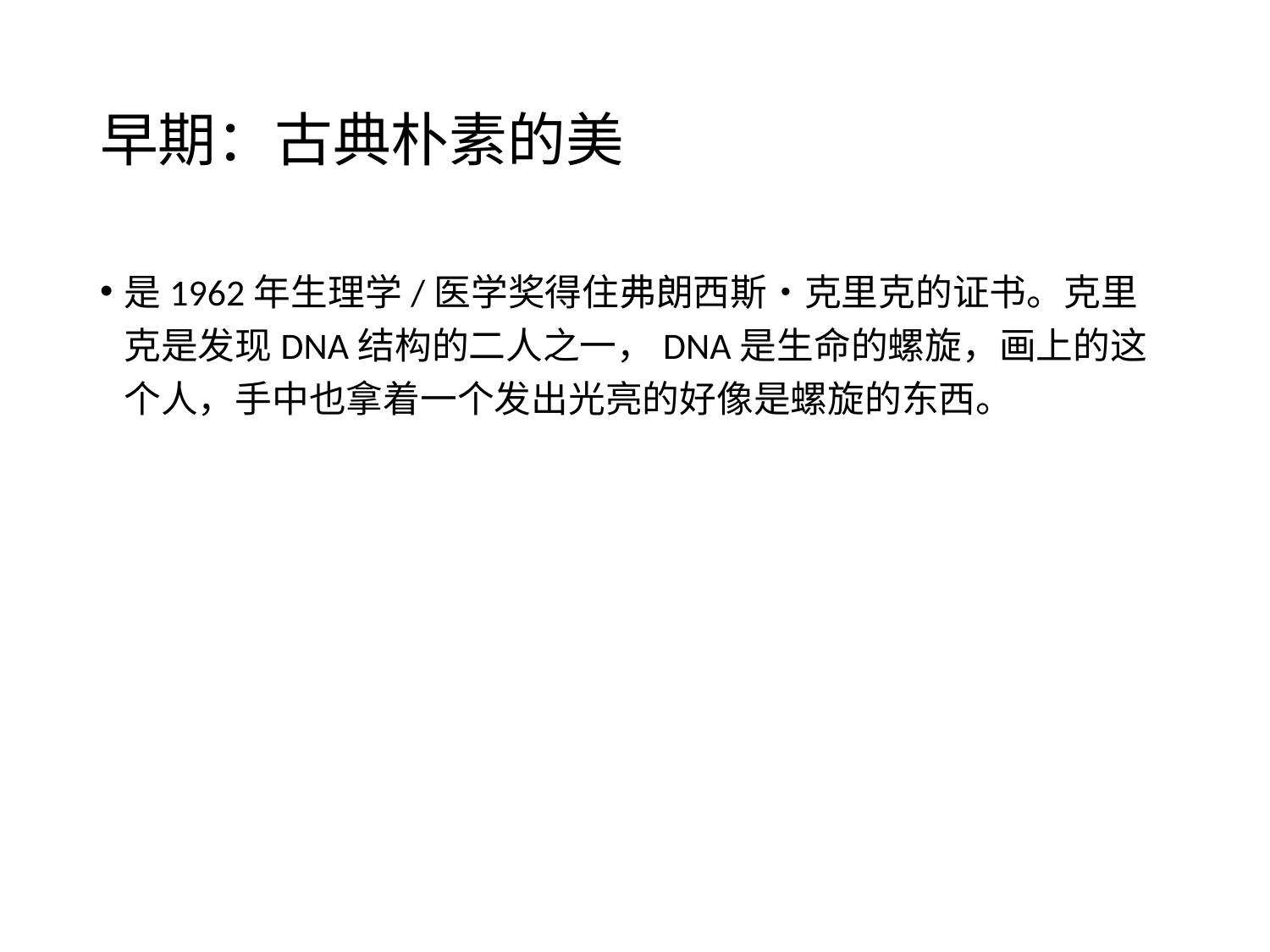

# 早期：古典朴素的美
是1962年生理学/医学奖得住弗朗西斯•克里克的证书。克里克是发现DNA结构的二人之一，DNA是生命的螺旋，画上的这个人，手中也拿着一个发出光亮的好像是螺旋的东西。